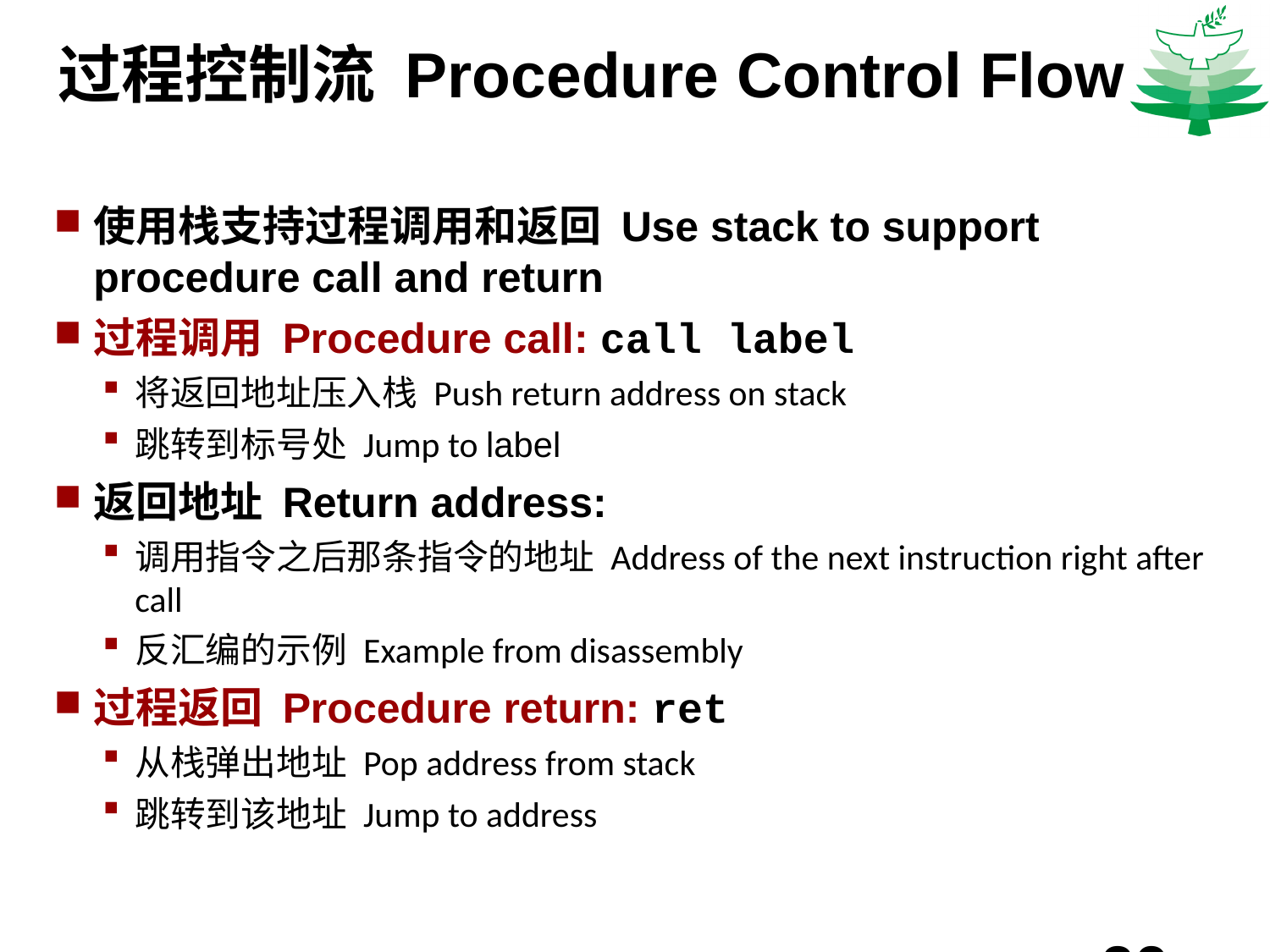

Carnegie Mellon
# 过程控制流 Procedure Control Flow
使用栈支持过程调用和返回 Use stack to support procedure call and return
过程调用 Procedure call: call label
将返回地址压入栈 Push return address on stack
跳转到标号处 Jump to label
返回地址 Return address:
调用指令之后那条指令的地址 Address of the next instruction right after call
反汇编的示例 Example from disassembly
过程返回 Procedure return: ret
从栈弹出地址 Pop address from stack
跳转到该地址 Jump to address